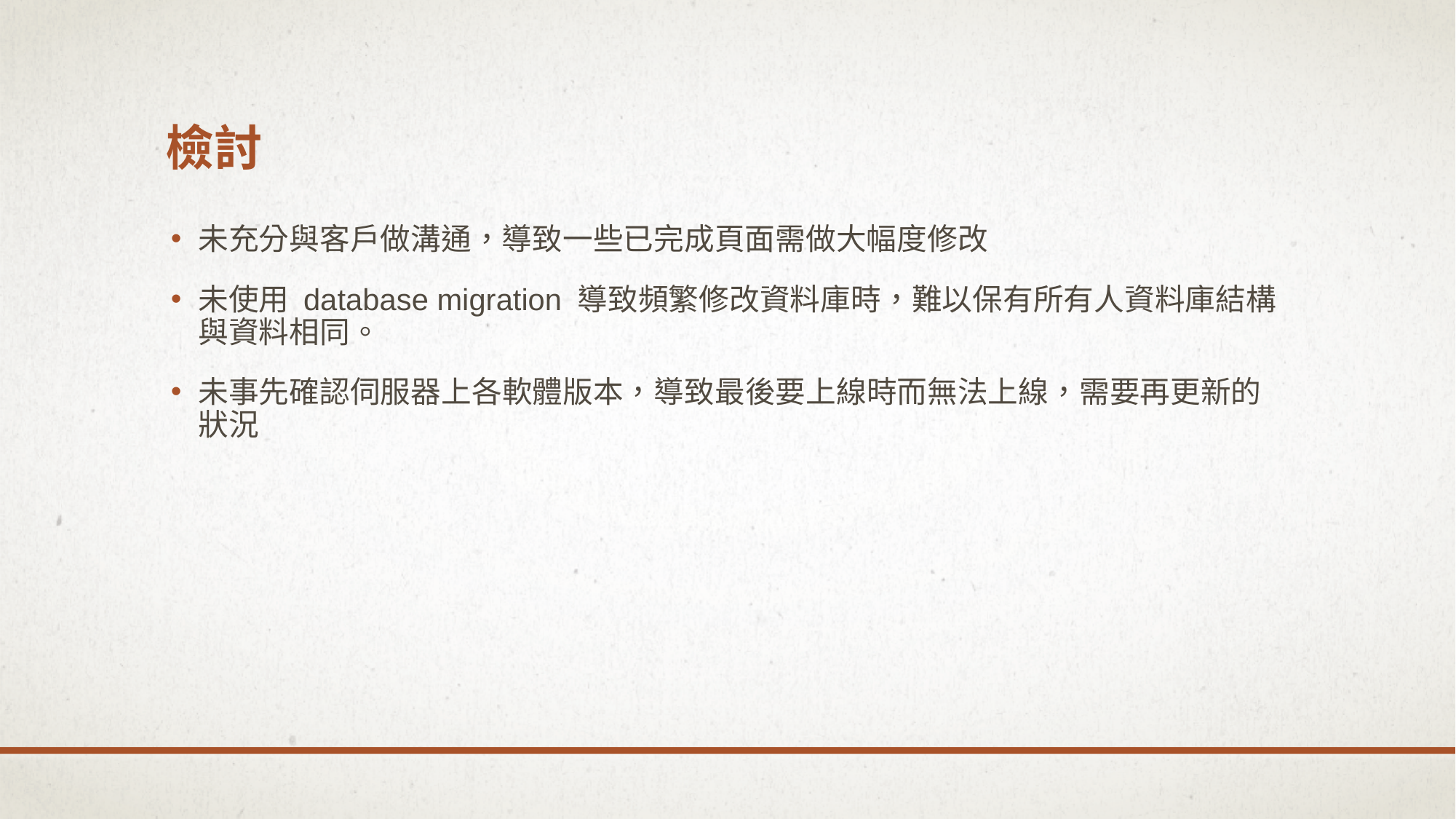

# 檢討
未充分與客戶做溝通，導致一些已完成頁面需做大幅度修改
未使用 database migration 導致頻繁修改資料庫時，難以保有所有人資料庫結構與資料相同。
未事先確認伺服器上各軟體版本，導致最後要上線時而無法上線，需要再更新的狀況